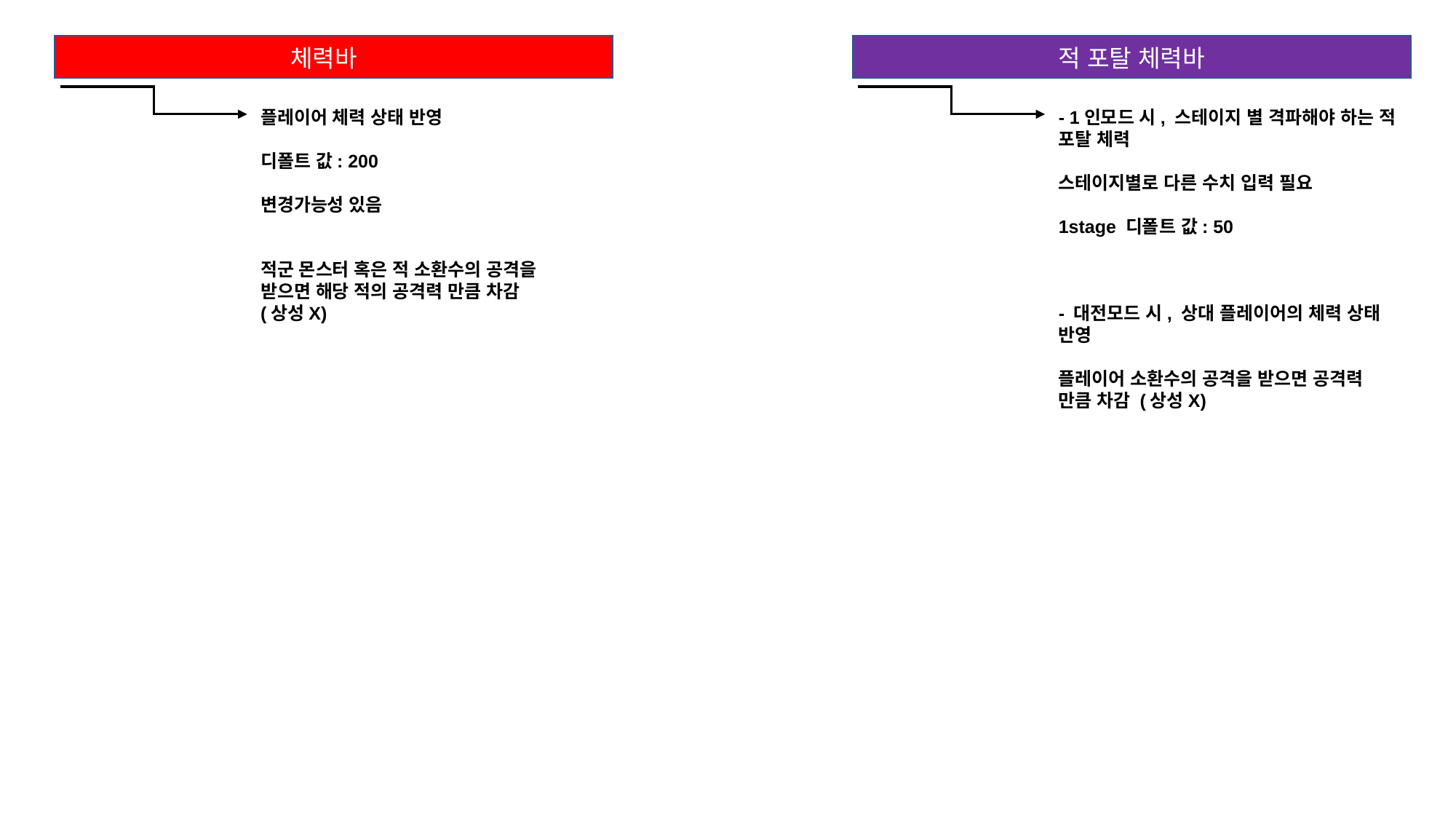

체력바
적 포탈 체력바
플레이어 체력 상태 반영

디폴트 값: 200

변경가능성 있음

적군 몬스터 혹은 적 소환수의 공격을 받으면 해당 적의 공격력 만큼 차감
(상성X)
- 1인모드 시, 스테이지 별 격파해야 하는 적 포탈 체력

스테이지별로 다른 수치 입력 필요

1stage 디폴트 값: 50

- 대전모드 시, 상대 플레이어의 체력 상태 반영

플레이어 소환수의 공격을 받으면 공격력 만큼 차감 (상성X)